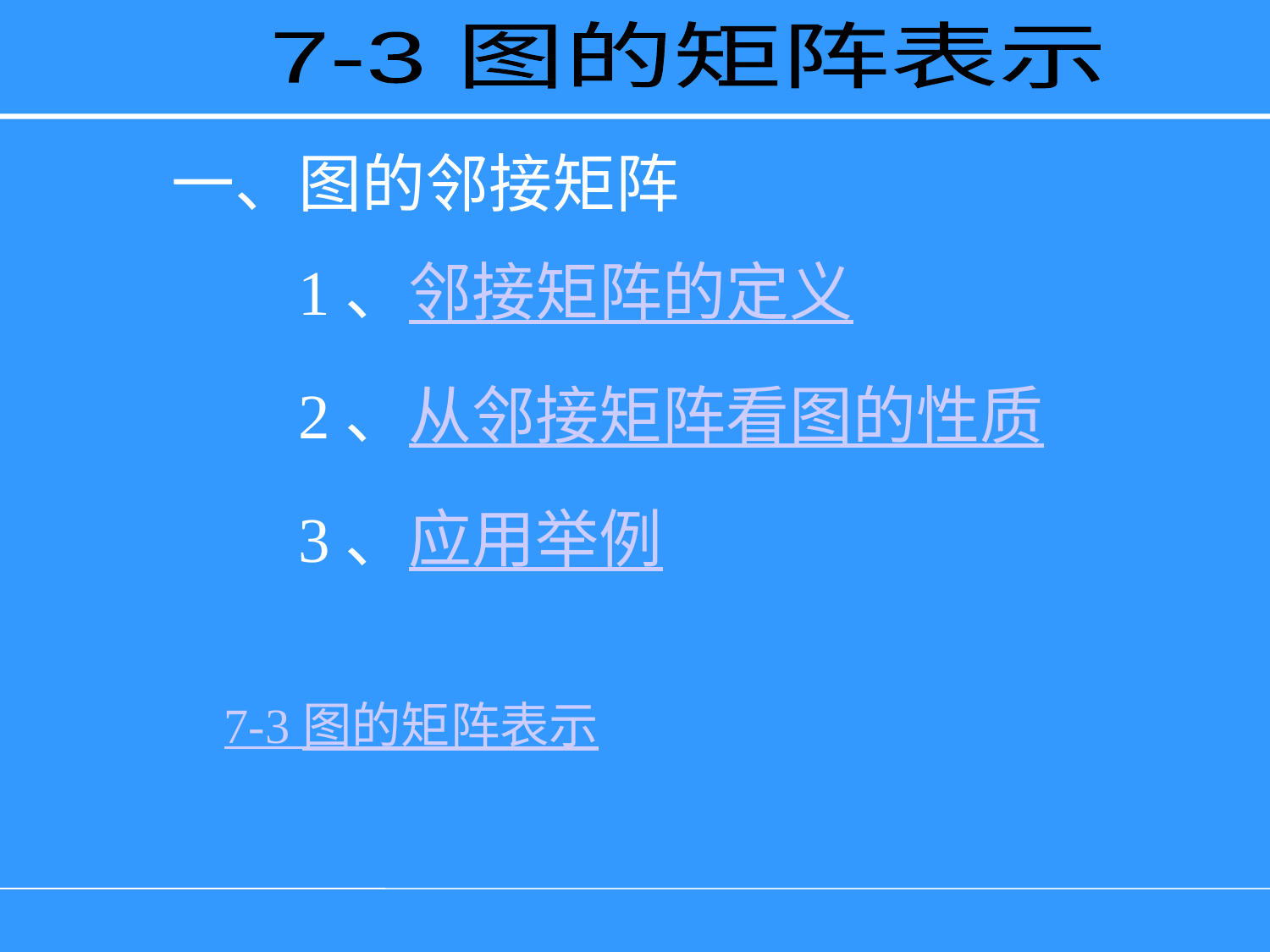

7-3 图的矩阵表示

一、图的邻接矩阵
        1、邻接矩阵的定义
        2、从邻接矩阵看图的性质
        3、应用举例
7-3 图的矩阵表示